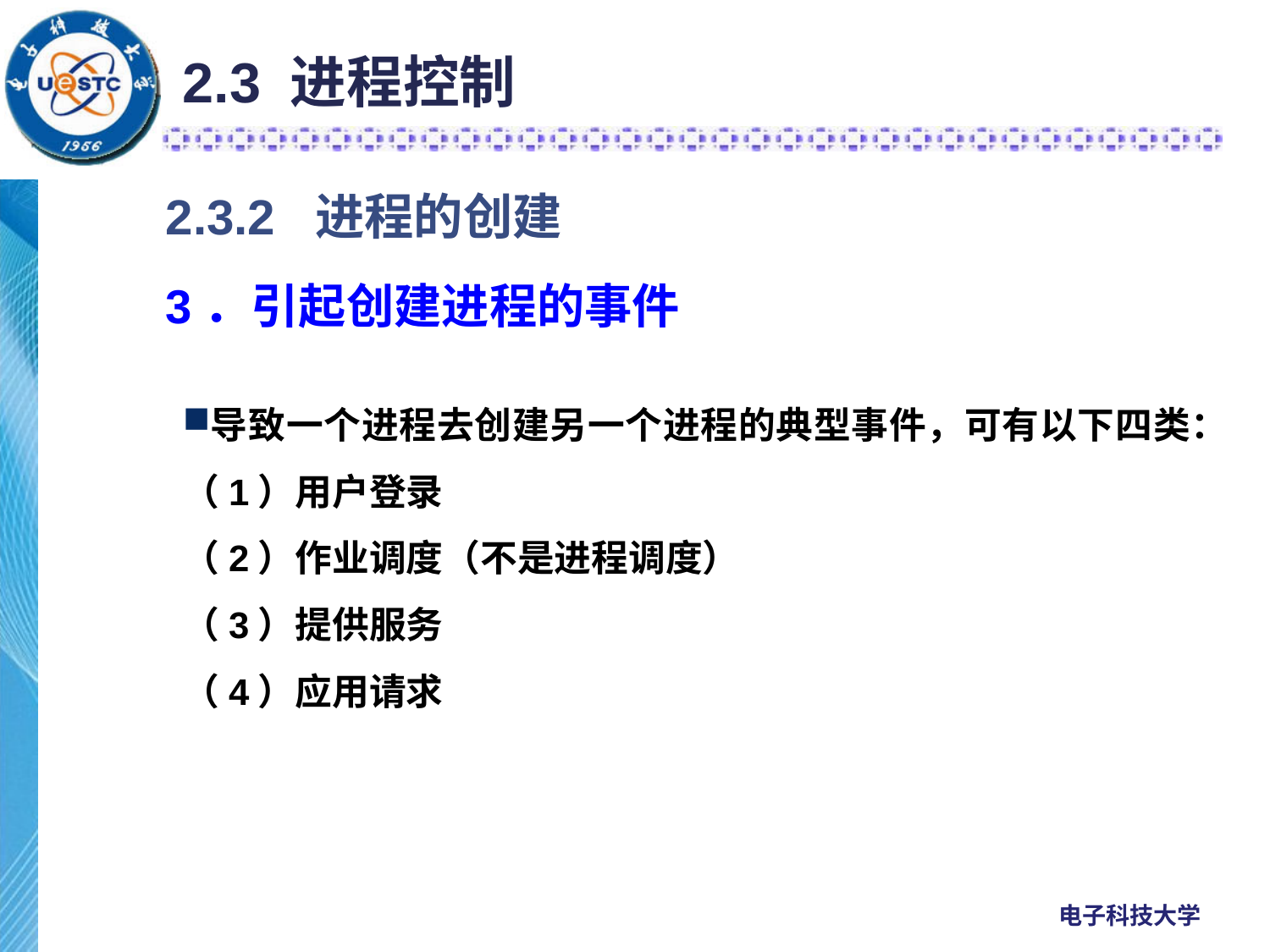

2.3 进程控制
2.3.2  进程的创建
3．引起创建进程的事件
导致一个进程去创建另一个进程的典型事件，可有以下四类：
（1）用户登录
（2）作业调度（不是进程调度）
（3）提供服务
（4）应用请求